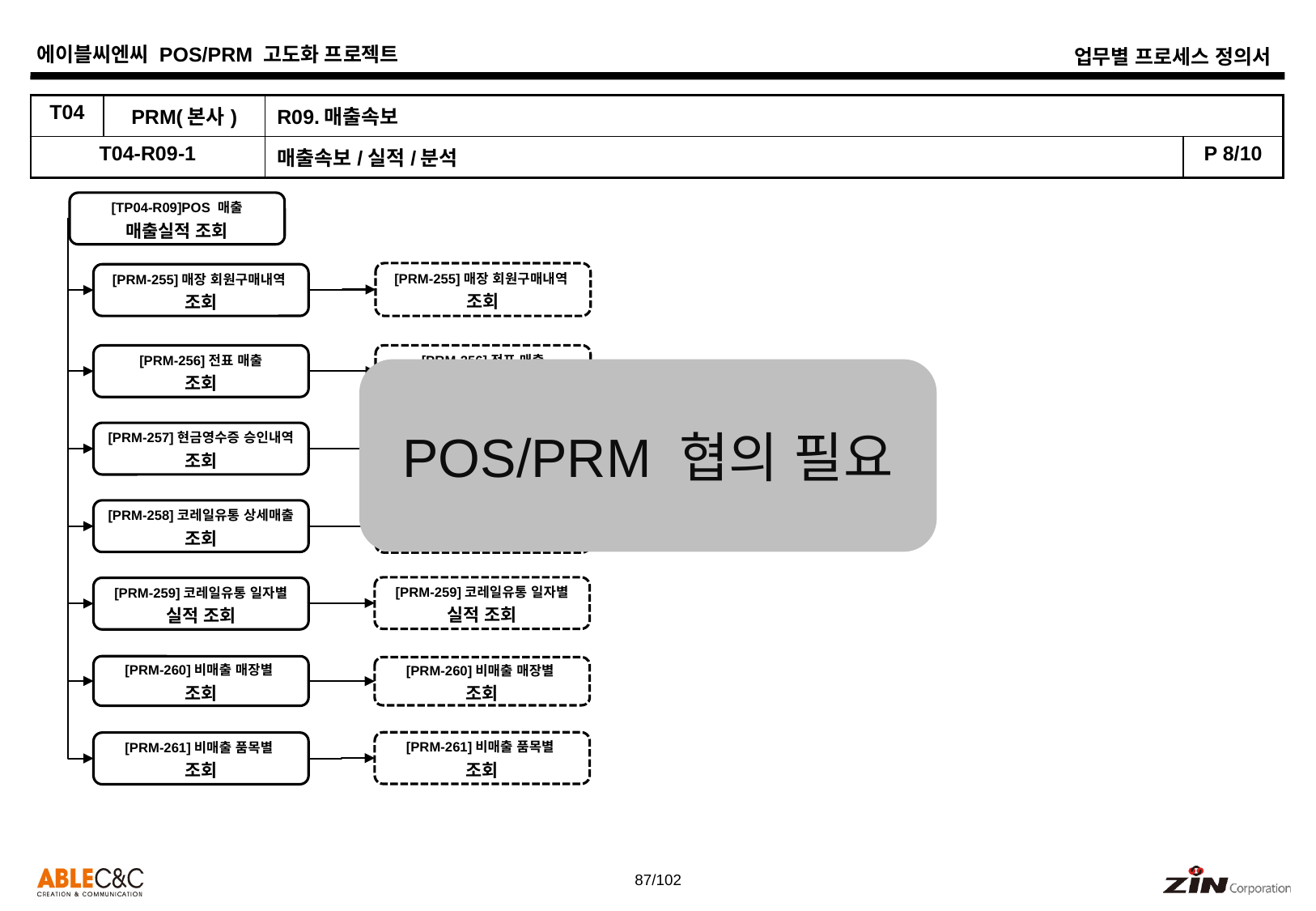

| T04 | PRM(본사) | R09.매출속보 |  |
| --- | --- | --- | --- |
| T04-R09-1 |  | 매출속보/실적/분석 | P 8/10 |
[TP04-R09]POS 매출
매출실적 조회
[PRM-255]매장 회원구매내역
조회
[PRM-255]매장 회원구매내역
조회
[PRM-256]전표 매출
조회
[PRM-256]전표 매출
조회
POS/PRM 협의 필요
[PRM-257]현금영수증 승인내역
조회
[PRM-257]현금영수증 승인내역
조회
[PRM-258]코레일유통 상세매출
조회
[PRM-258]코레일유통 상세매출
조회
[PRM-259]코레일유통 일자별
실적 조회
[PRM-259]코레일유통 일자별
실적 조회
[PRM-260]비매출 매장별
조회
[PRM-260]비매출 매장별
조회
[PRM-261]비매출 품목별
조회
[PRM-261]비매출 품목별
조회